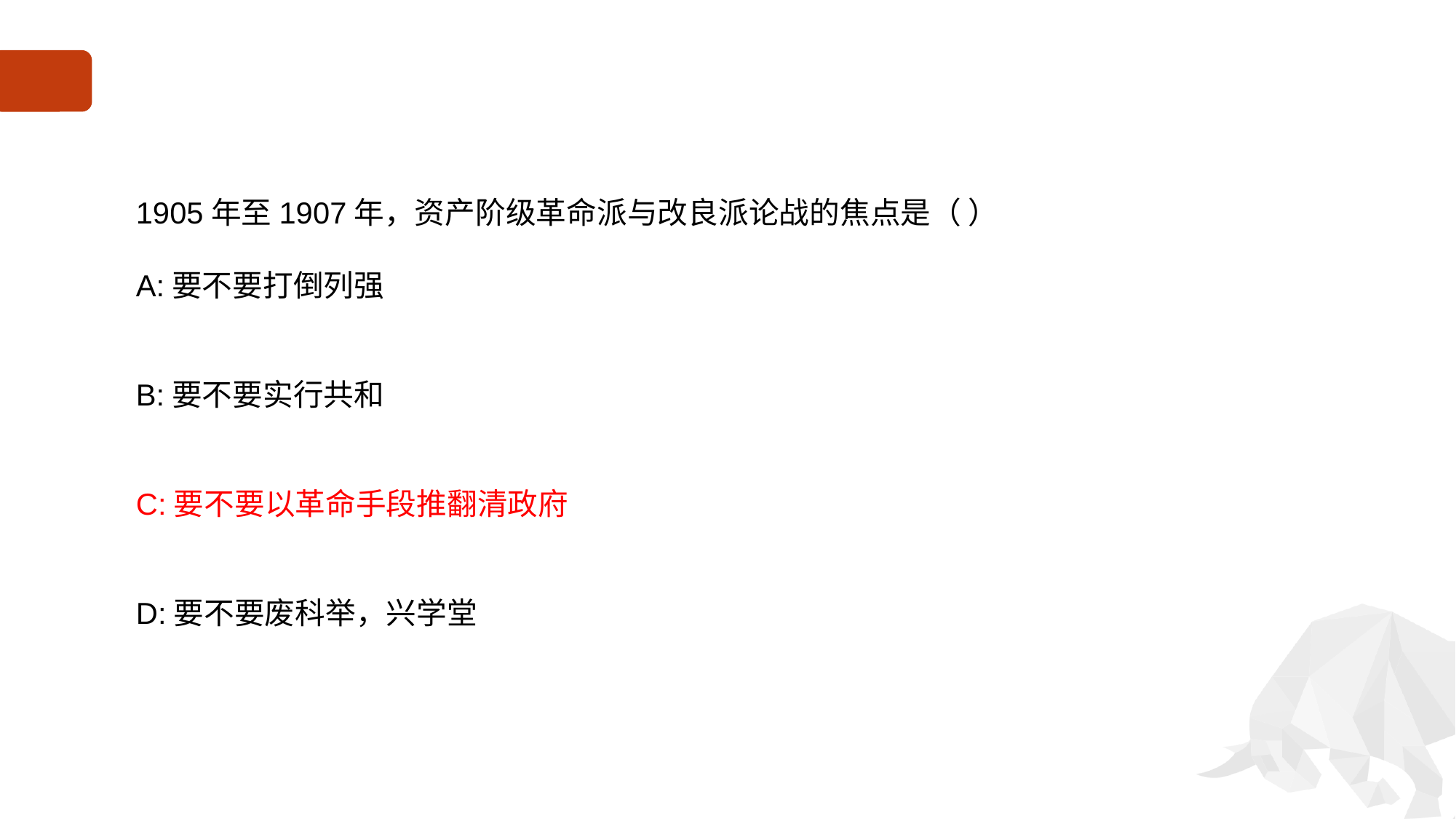

#
1905年至1907年，资产阶级革命派与改良派论战的焦点是（ ）

A:要不要打倒列强

B:要不要实行共和

C:要不要以革命手段推翻清政府

D:要不要废科举，兴学堂